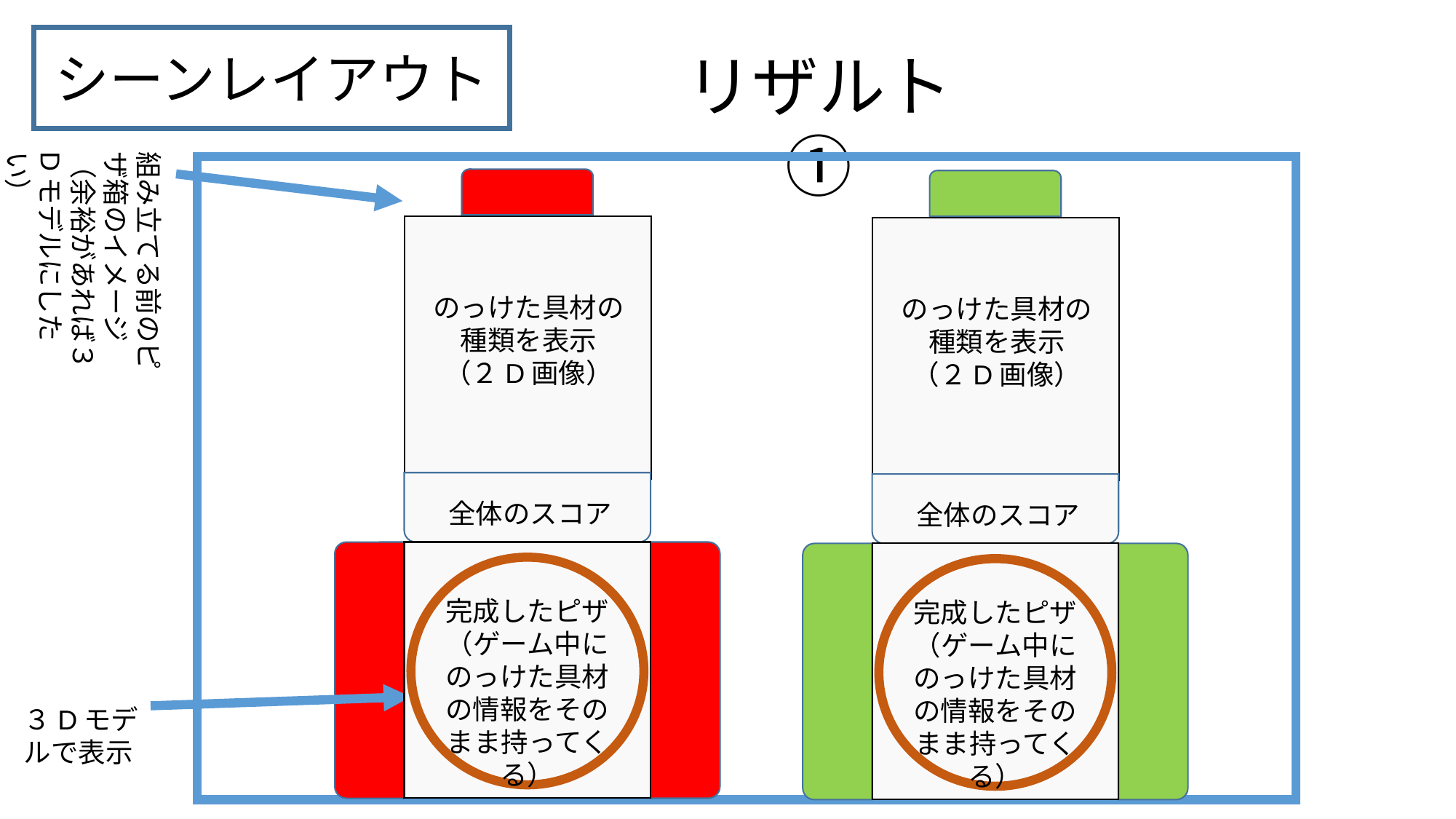

シーンレイアウト
リザルト①
組み立てる前のピザ箱のイメージ（余裕があれば３Dモデルにしたい）

のっけた具材の種類を表示
（２D画像）
のっけた具材の種類を表示
（２D画像）

全体のスコア
全体のスコア

完成したピザ
（ゲーム中にのっけた具材の情報をそのまま持ってくる）
完成したピザ
（ゲーム中にのっけた具材の情報をそのまま持ってくる）

３Dモデルで表示